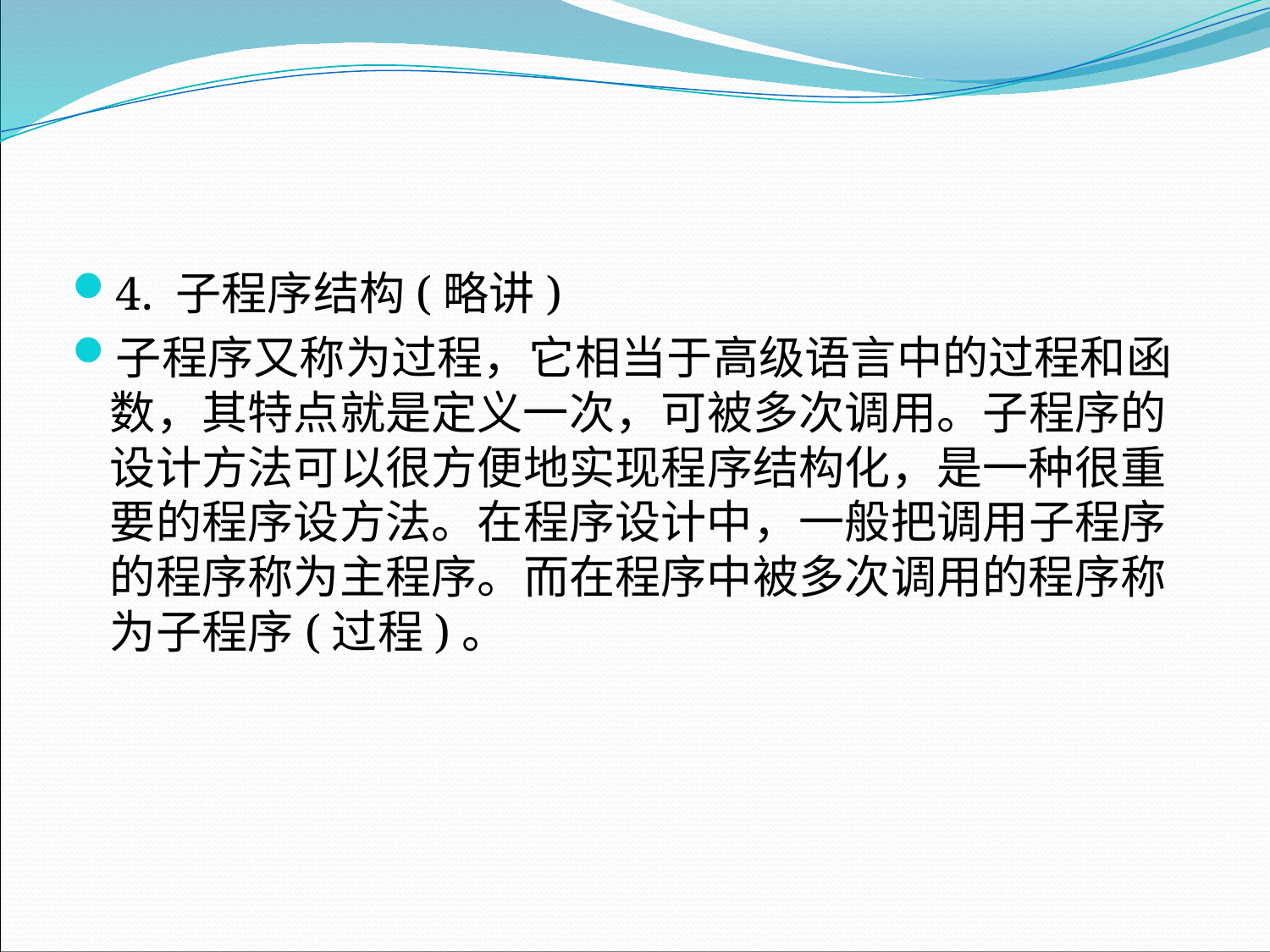

#
4. 子程序结构(略讲)
子程序又称为过程，它相当于高级语言中的过程和函数，其特点就是定义一次，可被多次调用。子程序的设计方法可以很方便地实现程序结构化，是一种很重要的程序设方法。在程序设计中，一般把调用子程序的程序称为主程序。而在程序中被多次调用的程序称为子程序(过程)。